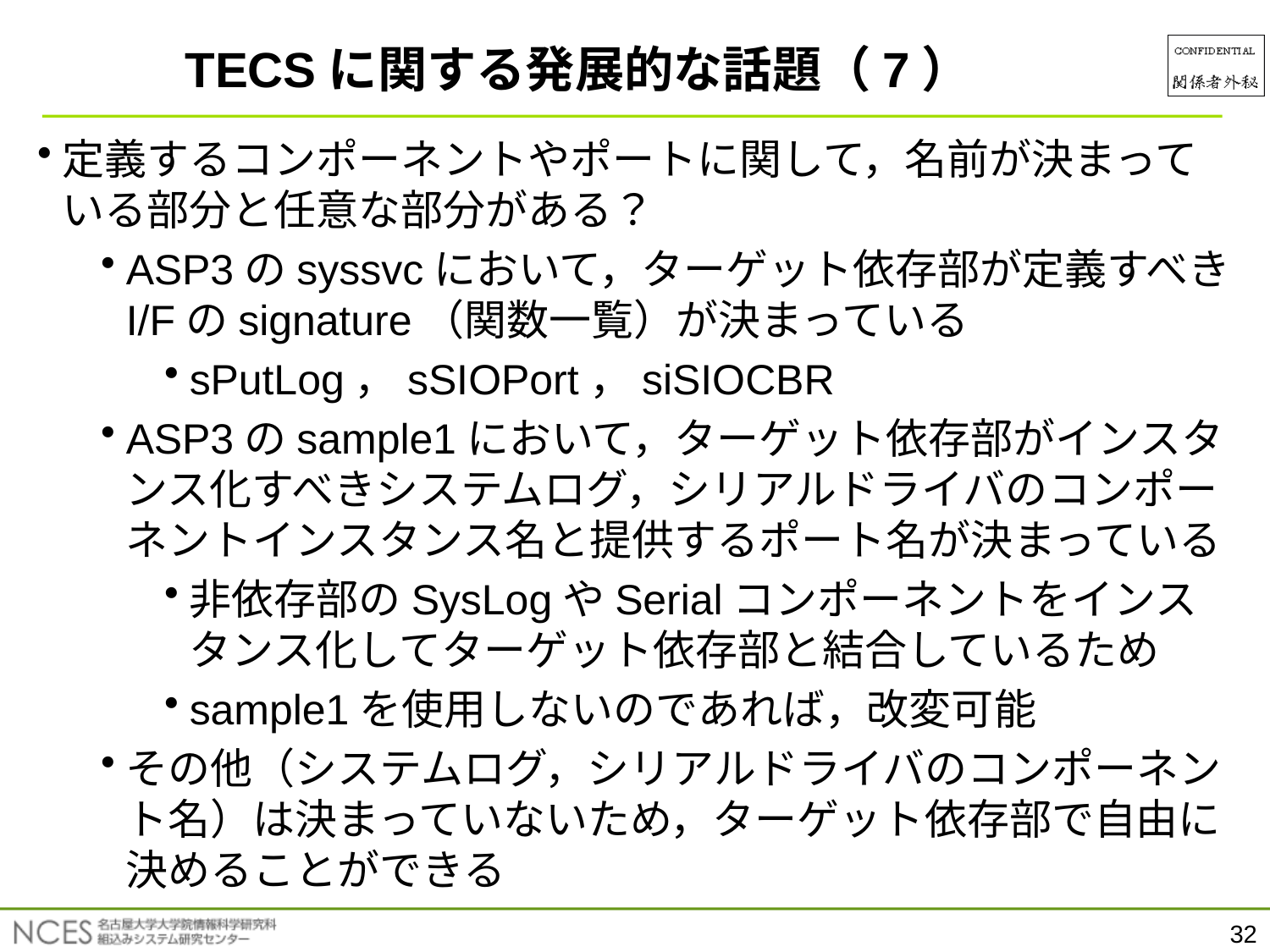

TECSに関する発展的な話題（7）
定義するコンポーネントやポートに関して，名前が決まっている部分と任意な部分がある？
ASP3のsyssvcにおいて，ターゲット依存部が定義すべきI/Fのsignature（関数一覧）が決まっている
sPutLog，sSIOPort，siSIOCBR
ASP3のsample1において，ターゲット依存部がインスタンス化すべきシステムログ，シリアルドライバのコンポーネントインスタンス名と提供するポート名が決まっている
非依存部のSysLogやSerialコンポーネントをインスタンス化してターゲット依存部と結合しているため
sample1を使用しないのであれば，改変可能
その他（システムログ，シリアルドライバのコンポーネント名）は決まっていないため，ターゲット依存部で自由に決めることができる

32